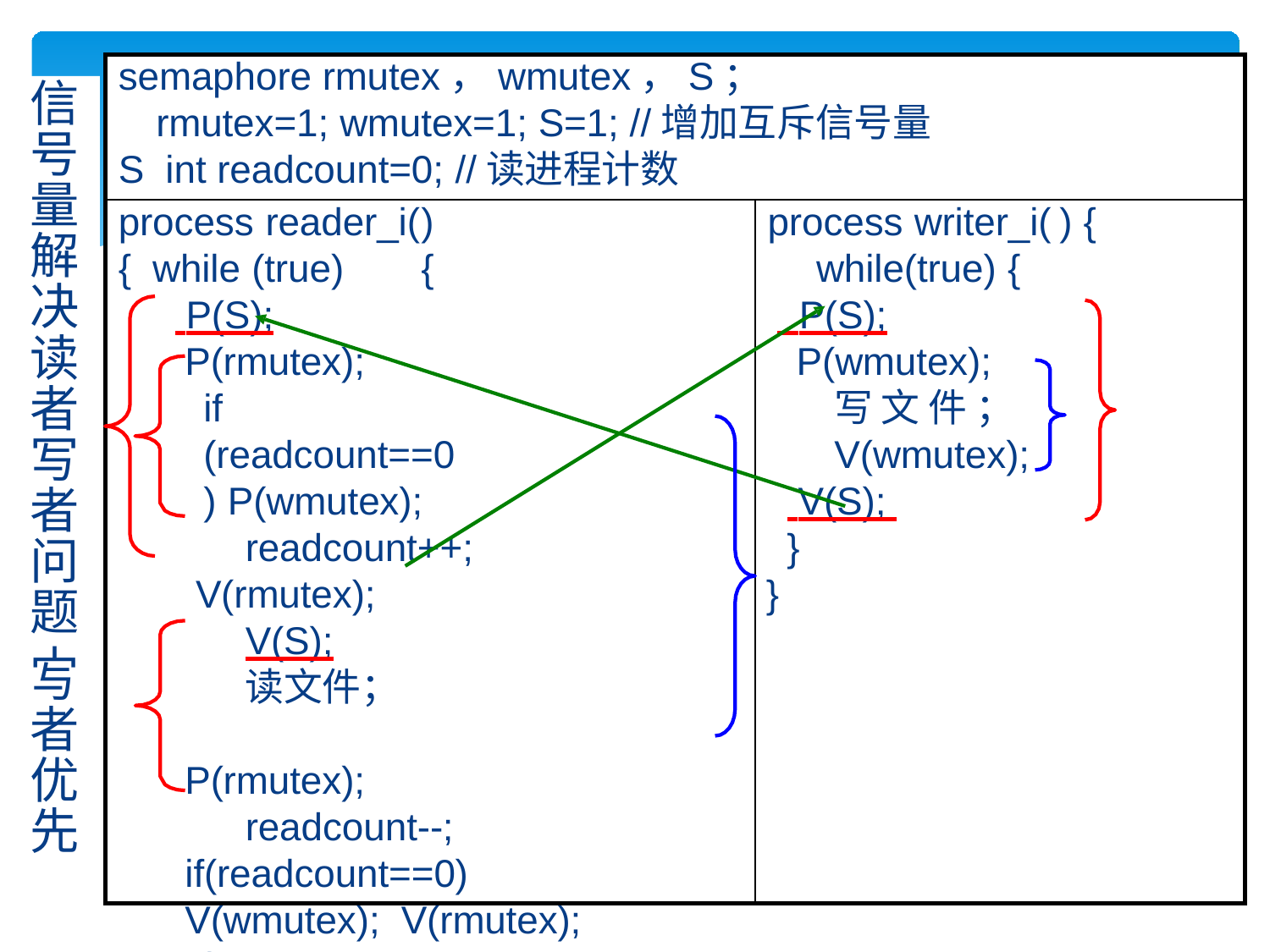

semaphore rmutex，wmutex，S；
rmutex=1; wmutex=1; S=1; //增加互斥信号量S  int readcount=0; //读进程计数
信 号 量 解 决 读 者 写 者 问 题
写 者 优 先

process reader_i(	) {  while (true)	{
 P(S);
P(rmutex);
if (readcount==0) P(wmutex);
readcount++;  V(rmutex);
V(S);
读文件；  P(rmutex);
readcount--;  if(readcount==0)	V(wmutex);  V(rmutex);
}
}
process writer_i(	) {  while(true) {
  P(S);
P(wmutex);  写 文 件 ；  V(wmutex);
 V(S);
}
}

-